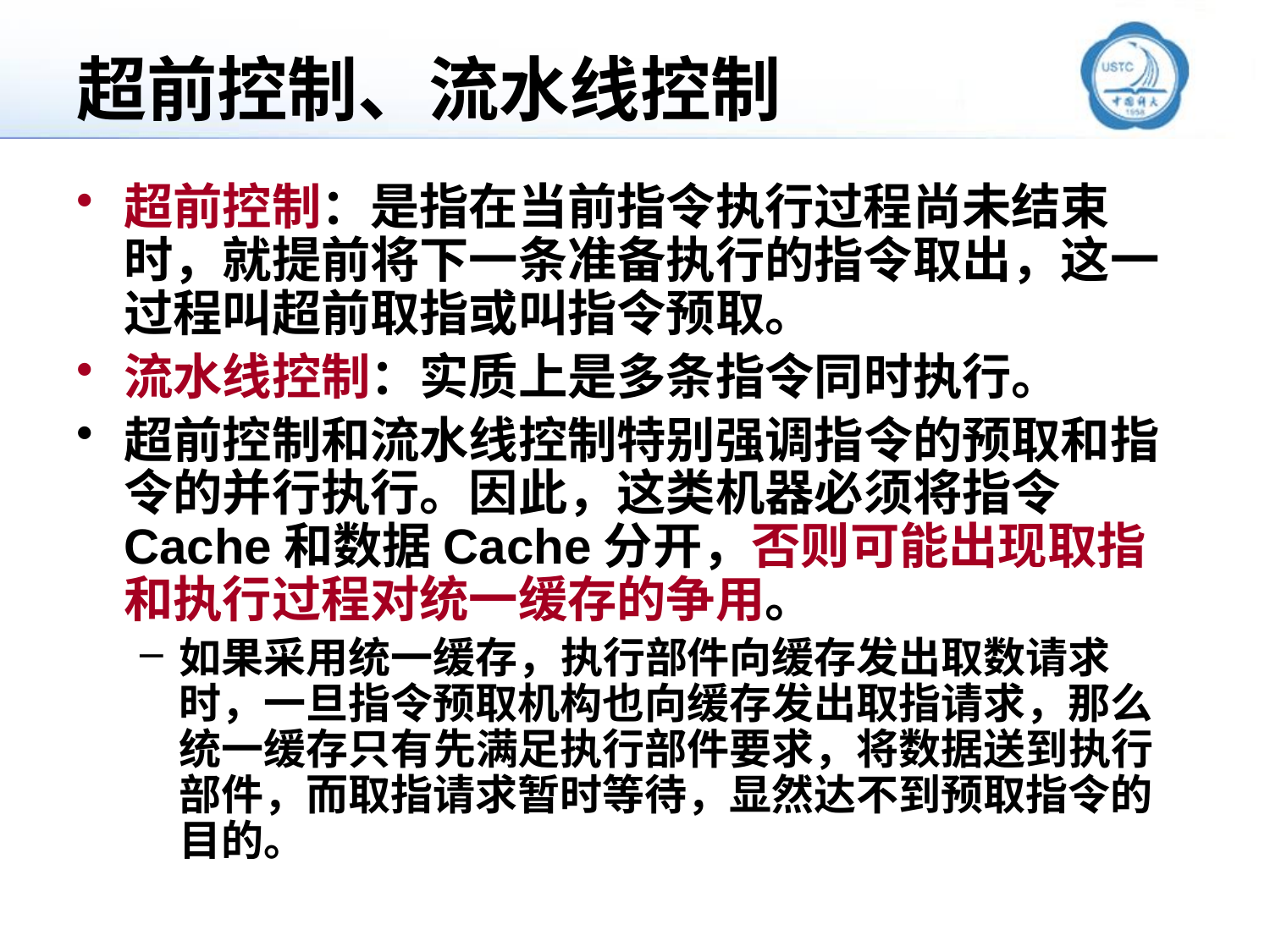

# 超前控制、流水线控制
超前控制：是指在当前指令执行过程尚未结束时，就提前将下一条准备执行的指令取出，这一过程叫超前取指或叫指令预取。
流水线控制：实质上是多条指令同时执行。
超前控制和流水线控制特别强调指令的预取和指令的并行执行。因此，这类机器必须将指令Cache和数据Cache分开，否则可能出现取指和执行过程对统一缓存的争用。
如果采用统一缓存，执行部件向缓存发出取数请求时，一旦指令预取机构也向缓存发出取指请求，那么统一缓存只有先满足执行部件要求，将数据送到执行部件，而取指请求暂时等待，显然达不到预取指令的目的。